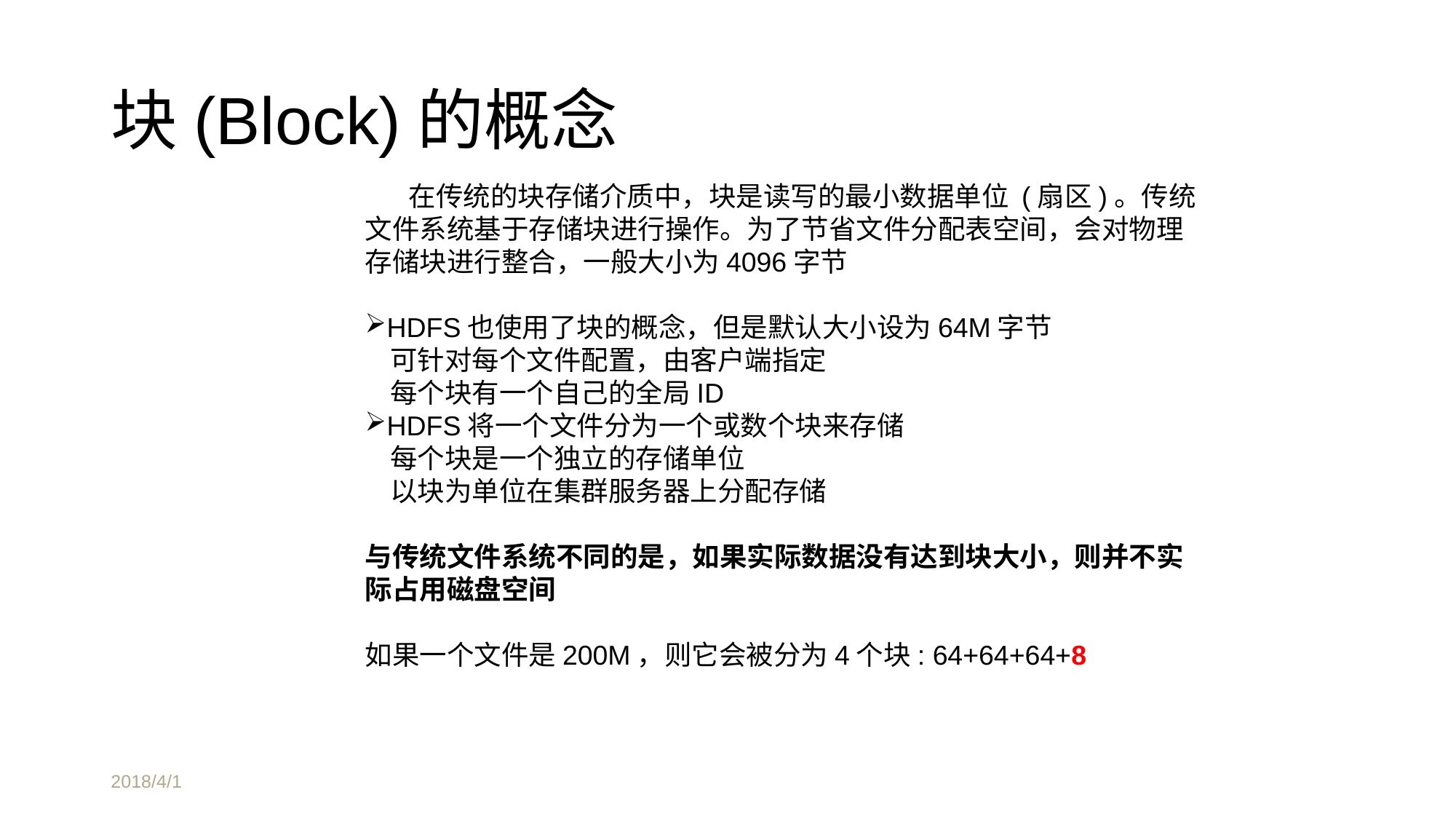

# 块(Block)的概念
      在传统的块存储介质中，块是读写的最小数据单位 (扇区)。传统文件系统基于存储块进行操作。为了节省文件分配表空间，会对物理存储块进行整合，一般大小为4096字节

HDFS也使用了块的概念，但是默认大小设为64M字节
   可针对每个文件配置，由客户端指定
   每个块有一个自己的全局ID
HDFS将一个文件分为一个或数个块来存储
   每个块是一个独立的存储单位
   以块为单位在集群服务器上分配存储

与传统文件系统不同的是，如果实际数据没有达到块大小，则并不实际占用磁盘空间

如果一个文件是200M，则它会被分为4个块: 64+64+64+8

2018/4/1